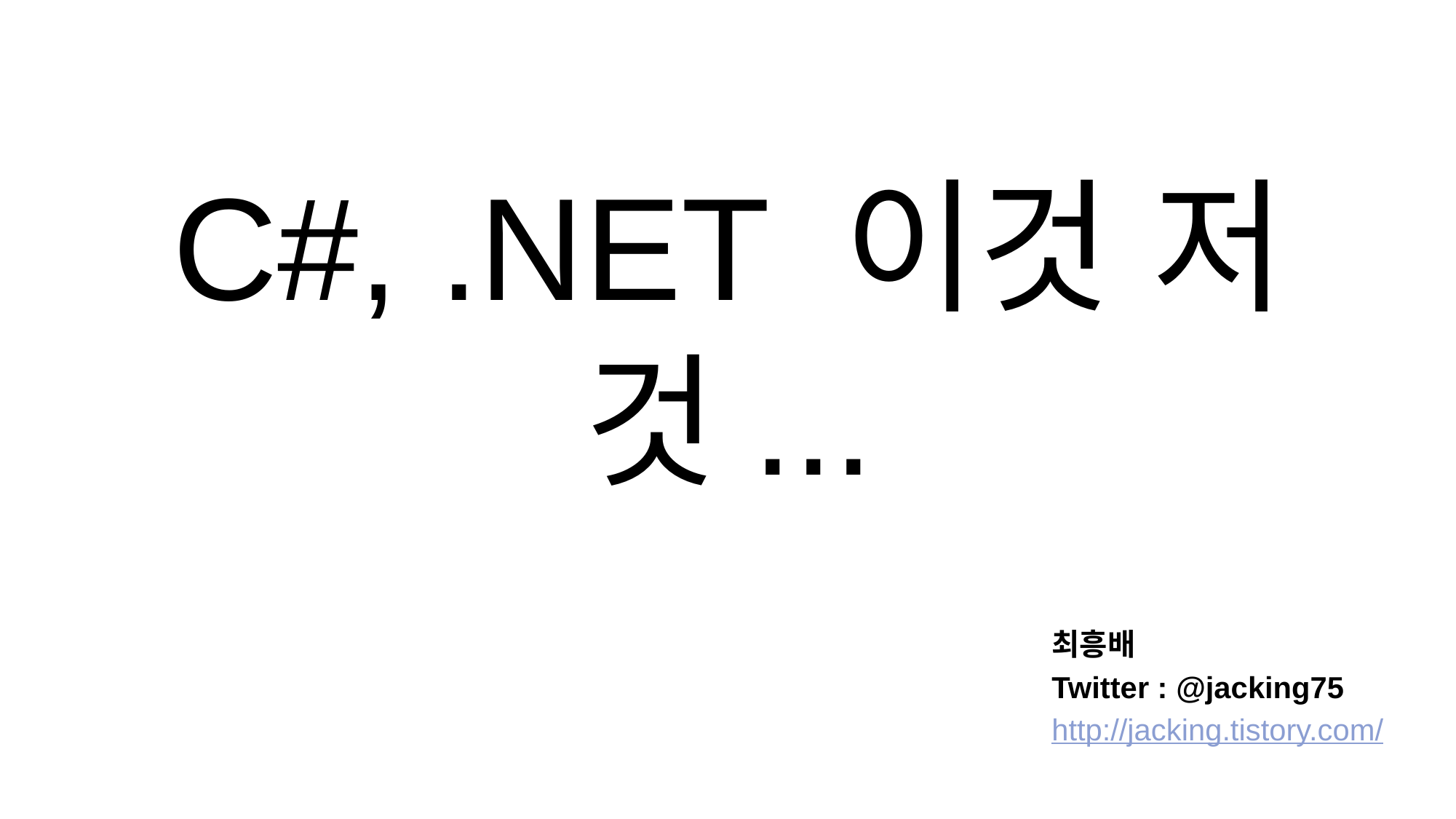

C#, .NET 이것 저것...
최흥배
Twitter : @jacking75
http://jacking.tistory.com/